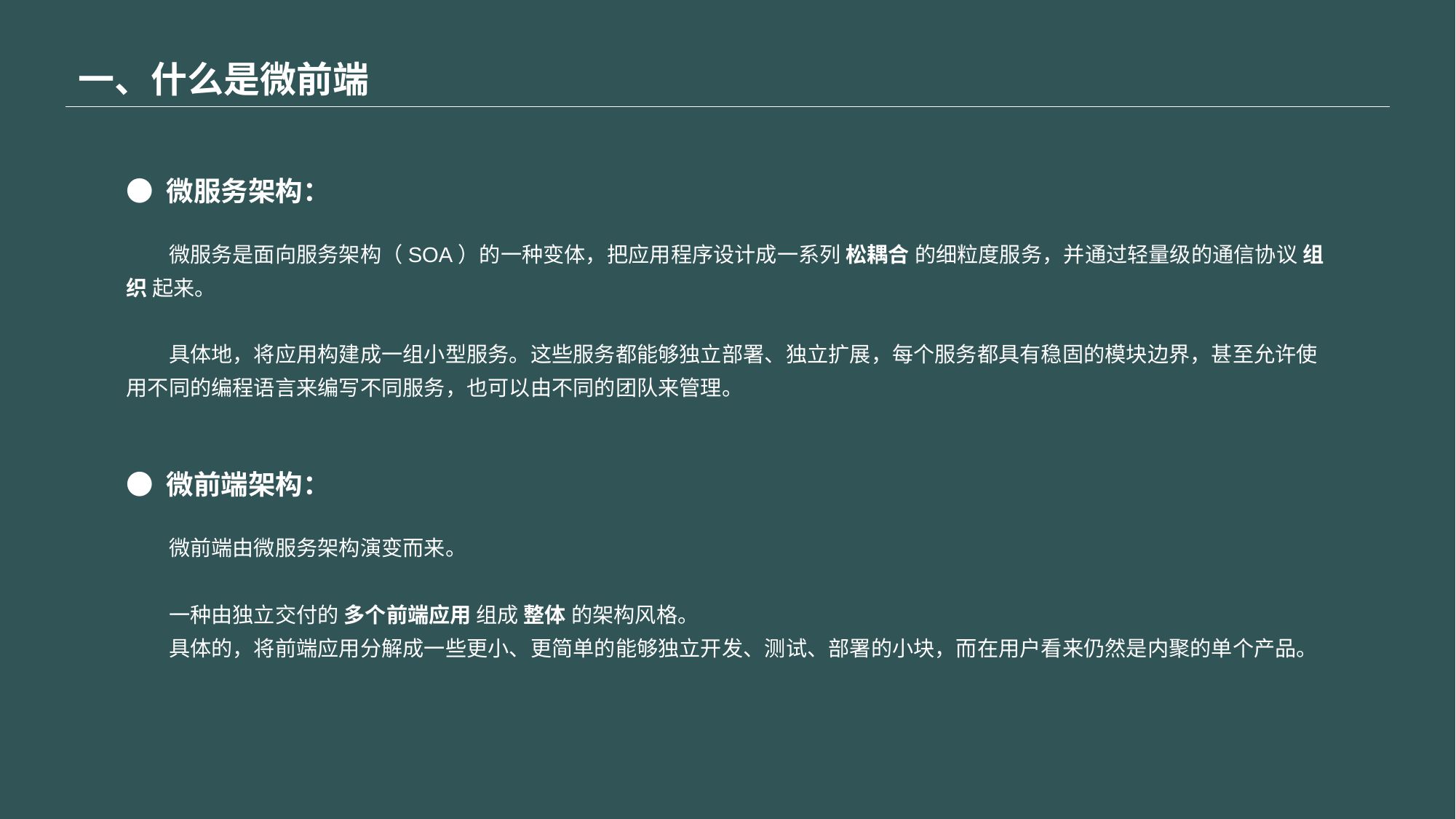

一、什么是微前端
● 微服务架构：
　　微服务是面向服务架构（SOA）的一种变体，把应用程序设计成一系列 松耦合 的细粒度服务，并通过轻量级的通信协议 组织 起来。
　　具体地，将应用构建成一组小型服务。这些服务都能够独立部署、独立扩展，每个服务都具有稳固的模块边界，甚至允许使用不同的编程语言来编写不同服务，也可以由不同的团队来管理。
● 微前端架构：
　　微前端由微服务架构演变而来。
　　一种由独立交付的 多个前端应用 组成 整体 的架构风格。
　　具体的，将前端应用分解成一些更小、更简单的能够独立开发、测试、部署的小块，而在用户看来仍然是内聚的单个产品。